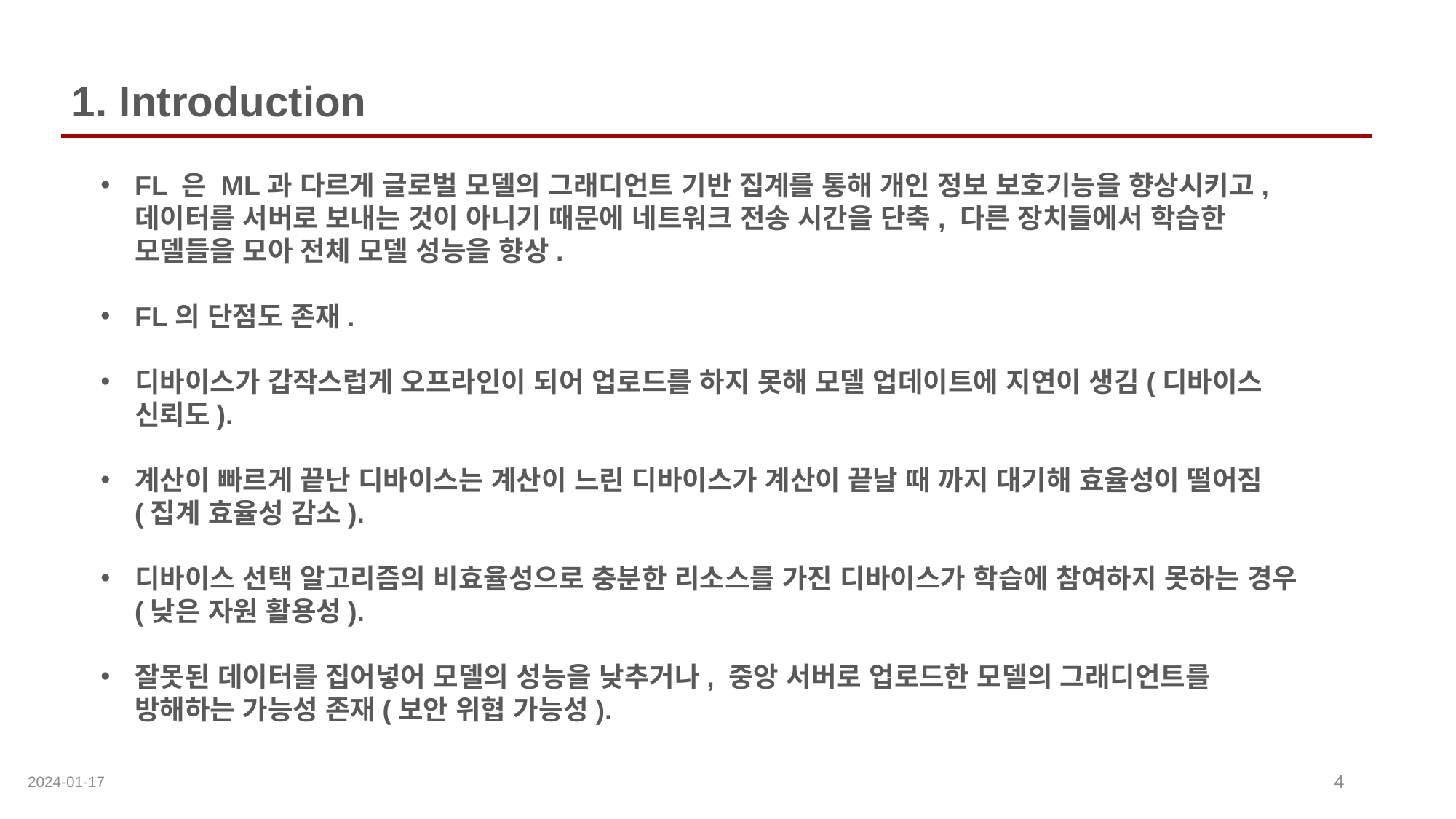

1. Introduction
FL 은 ML과 다르게 글로벌 모델의 그래디언트 기반 집계를 통해 개인 정보 보호기능을 향상시키고, 데이터를 서버로 보내는 것이 아니기 때문에 네트워크 전송 시간을 단축, 다른 장치들에서 학습한 모델들을 모아 전체 모델 성능을 향상.

FL의 단점도 존재.

디바이스가 갑작스럽게 오프라인이 되어 업로드를 하지 못해 모델 업데이트에 지연이 생김(디바이스 신뢰도).

계산이 빠르게 끝난 디바이스는 계산이 느린 디바이스가 계산이 끝날 때 까지 대기해 효율성이 떨어짐(집계 효율성 감소).

디바이스 선택 알고리즘의 비효율성으로 충분한 리소스를 가진 디바이스가 학습에 참여하지 못하는 경우(낮은 자원 활용성).

잘못된 데이터를 집어넣어 모델의 성능을 낮추거나, 중앙 서버로 업로드한 모델의 그래디언트를 방해하는 가능성 존재(보안 위협 가능성).

2024-01-17
4